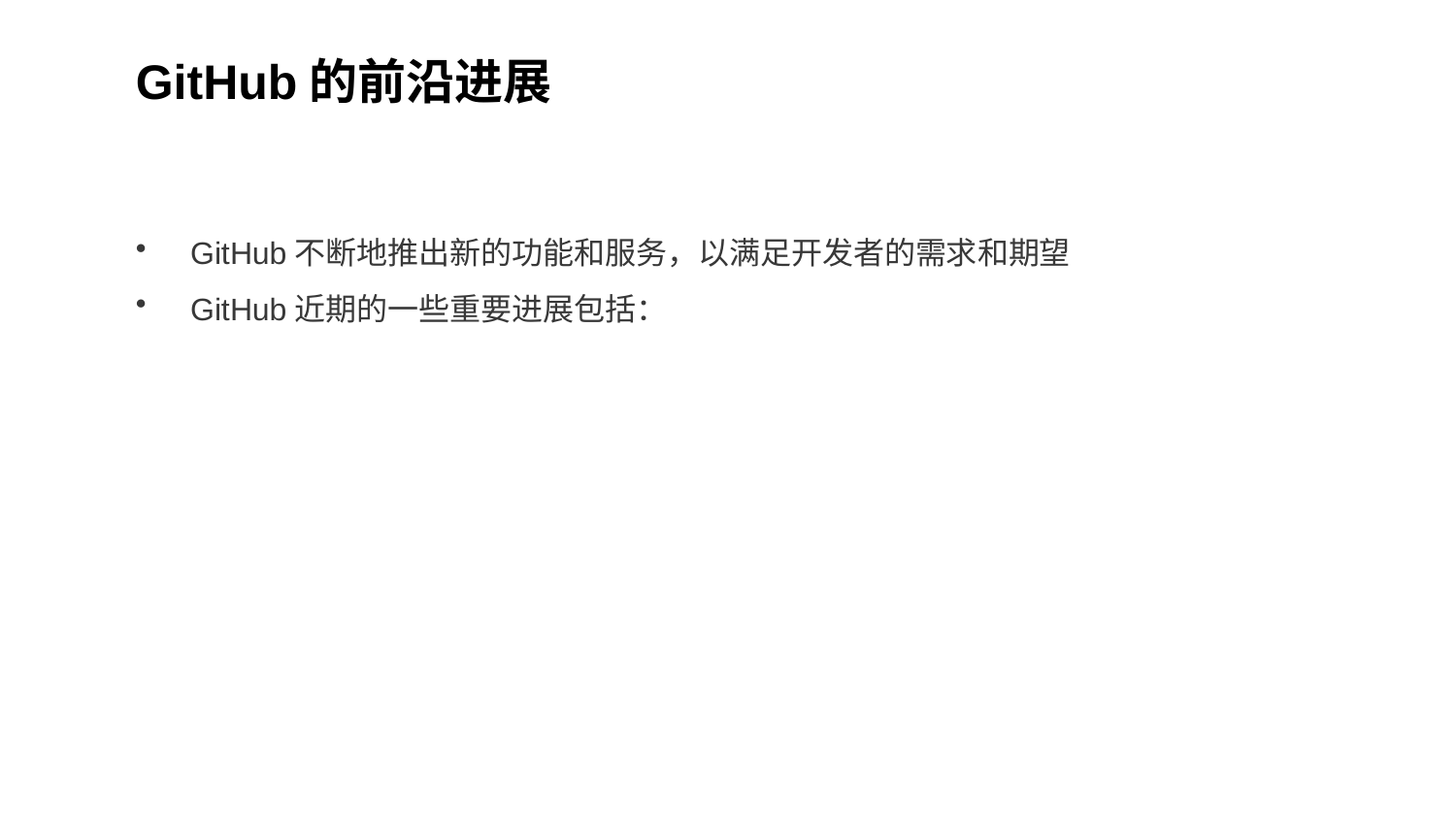

GitHub的前沿进展
GitHub不断地推出新的功能和服务，以满足开发者的需求和期望
GitHub近期的一些重要进展包括：